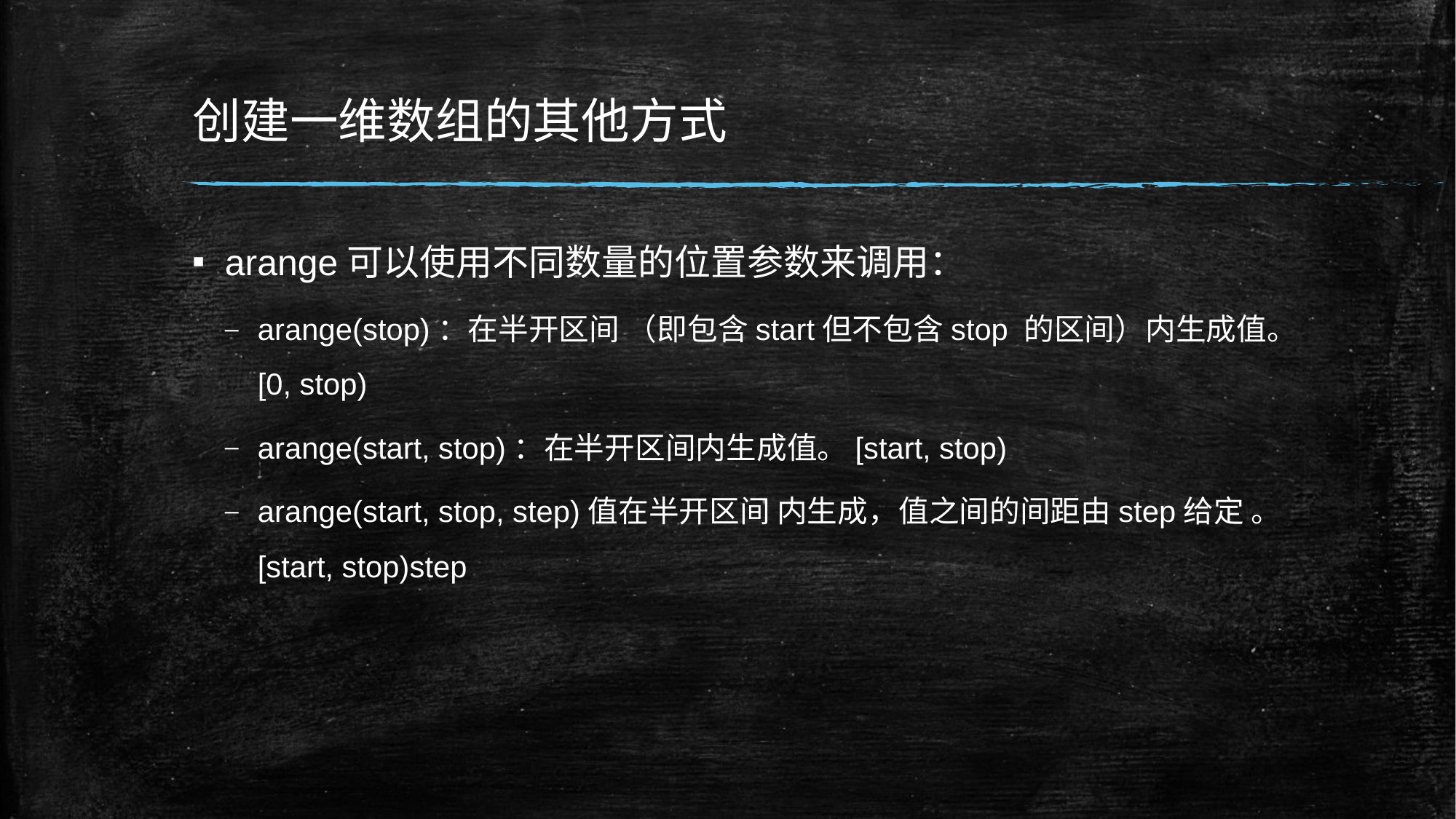

# 创建一维数组的其他方式
arange可以使用不同数量的位置参数来调用：
arange(stop)：在半开区间 （即包含start但不包含stop 的区间）内生成值。[0, stop)
arange(start, stop)：在半开区间内生成值。[start, stop)
arange(start, stop, step)值在半开区间 内生成，值之间的间距由step给定 。[start, stop)step